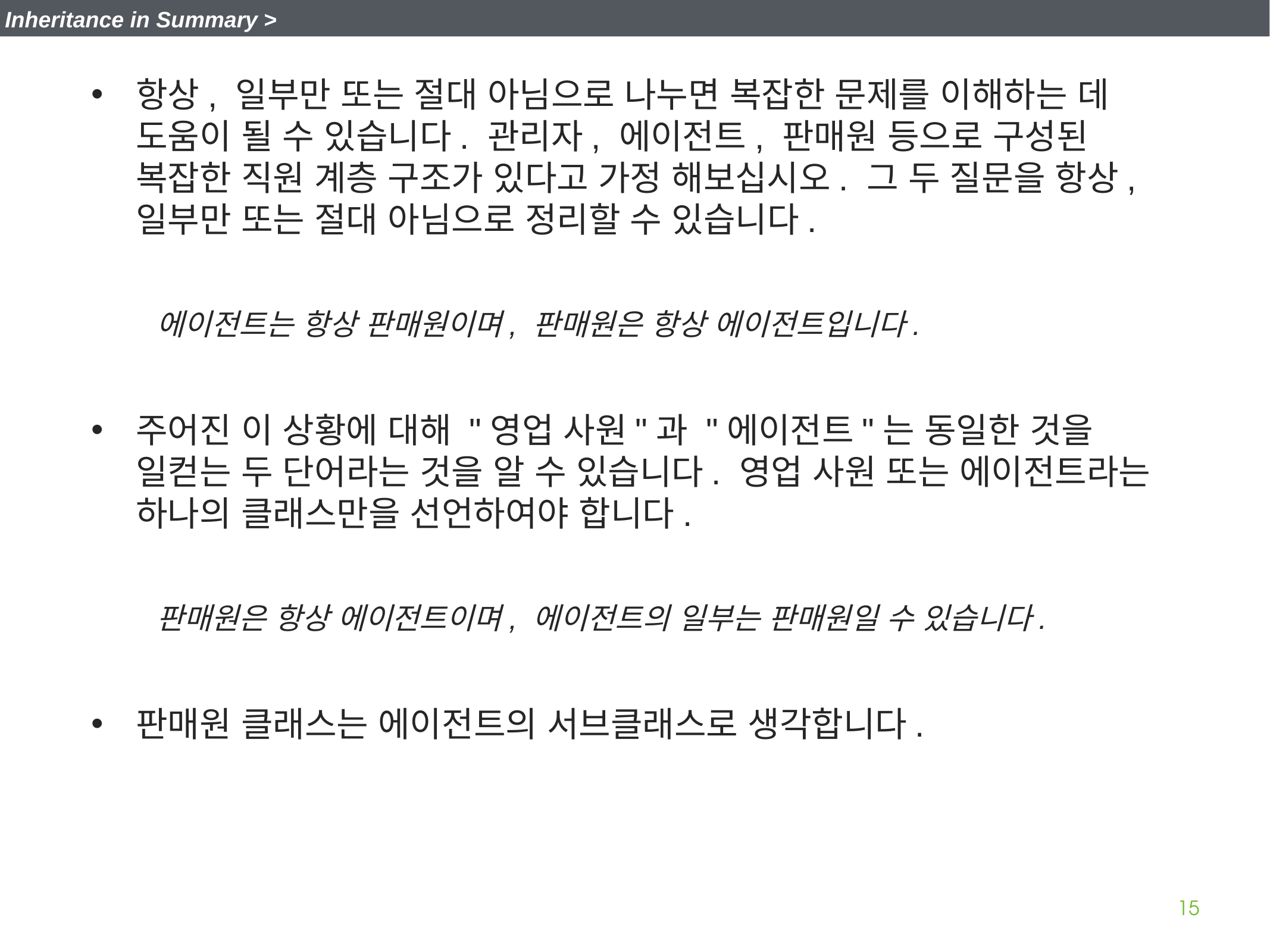

Inheritance in Summary >
항상, 일부만 또는 절대 아님으로 나누면 복잡한 문제를 이해하는 데 도움이 될 수 있습니다. 관리자, 에이전트, 판매원 등으로 구성된 복잡한 직원 계층 구조가 있다고 가정 해보십시오. 그 두 질문을 항상, 일부만 또는 절대 아님으로 정리할 수 있습니다.

에이전트는 항상 판매원이며, 판매원은 항상 에이전트입니다.

주어진 이 상황에 대해 "영업 사원"과 "에이전트"는 동일한 것을 일컫는 두 단어라는 것을 알 수 있습니다. 영업 사원 또는 에이전트라는 하나의 클래스만을 선언하여야 합니다.

판매원은 항상 에이전트이며, 에이전트의 일부는 판매원일 수 있습니다.

판매원 클래스는 에이전트의 서브클래스로 생각합니다.
15